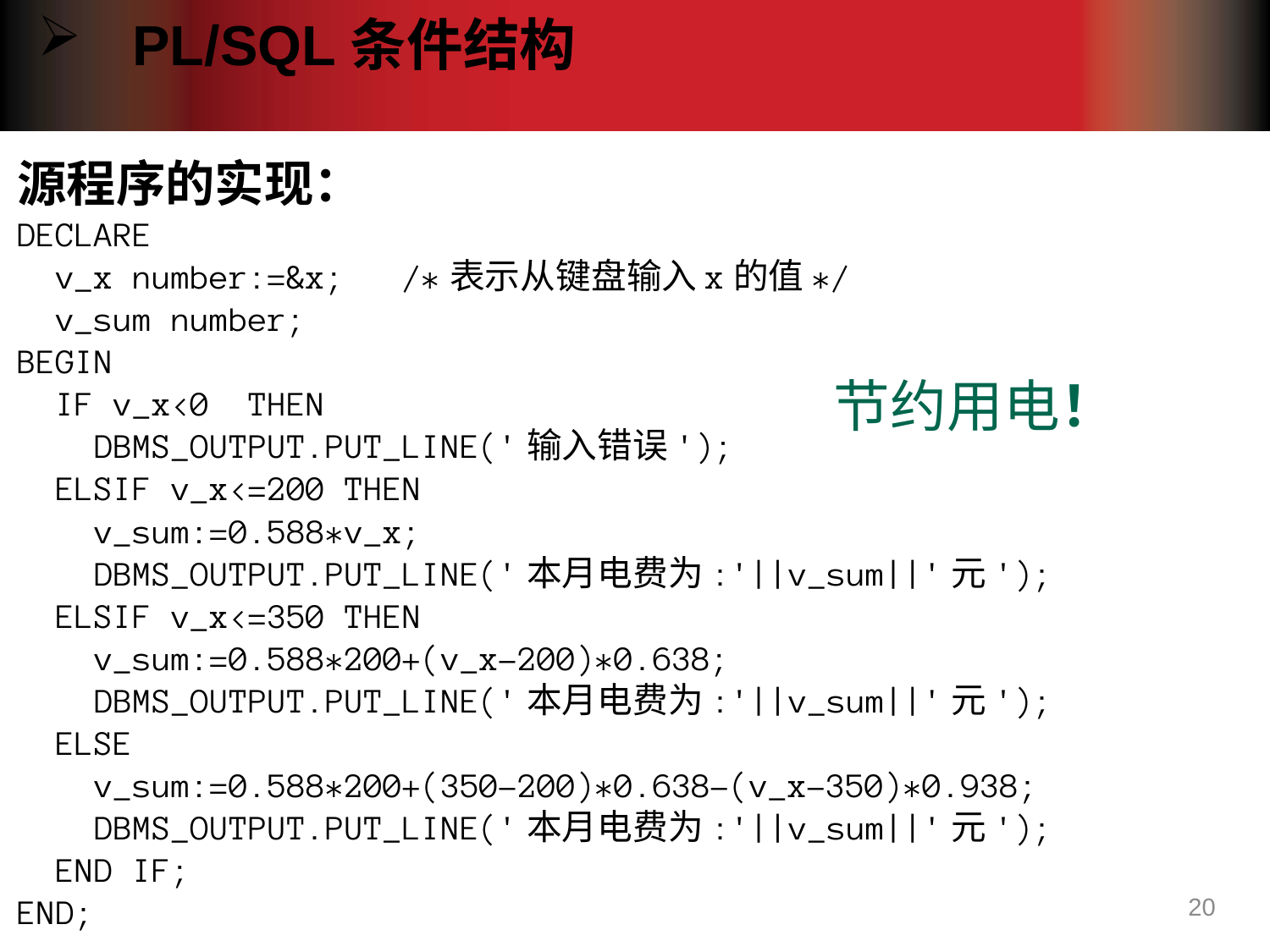

PL/SQL条件结构
源程序的实现：
DECLARE
  v_x number:=&x;   /*表示从键盘输入x的值*/
  v_sum number;
BEGIN
  IF v_x<0  THEN
    DBMS_OUTPUT.PUT_LINE('输入错误');
  ELSIF v_x<=200 THEN
    v_sum:=0.588*v_x;
    DBMS_OUTPUT.PUT_LINE('本月电费为:'||v_sum||'元');
  ELSIF v_x<=350 THEN
    v_sum:=0.588*200+(v_x-200)*0.638;
    DBMS_OUTPUT.PUT_LINE('本月电费为:'||v_sum||'元');
  ELSE
    v_sum:=0.588*200+(350-200)*0.638-(v_x-350)*0.938;
    DBMS_OUTPUT.PUT_LINE('本月电费为:'||v_sum||'元');
  END IF;
END;
节约用电！
20